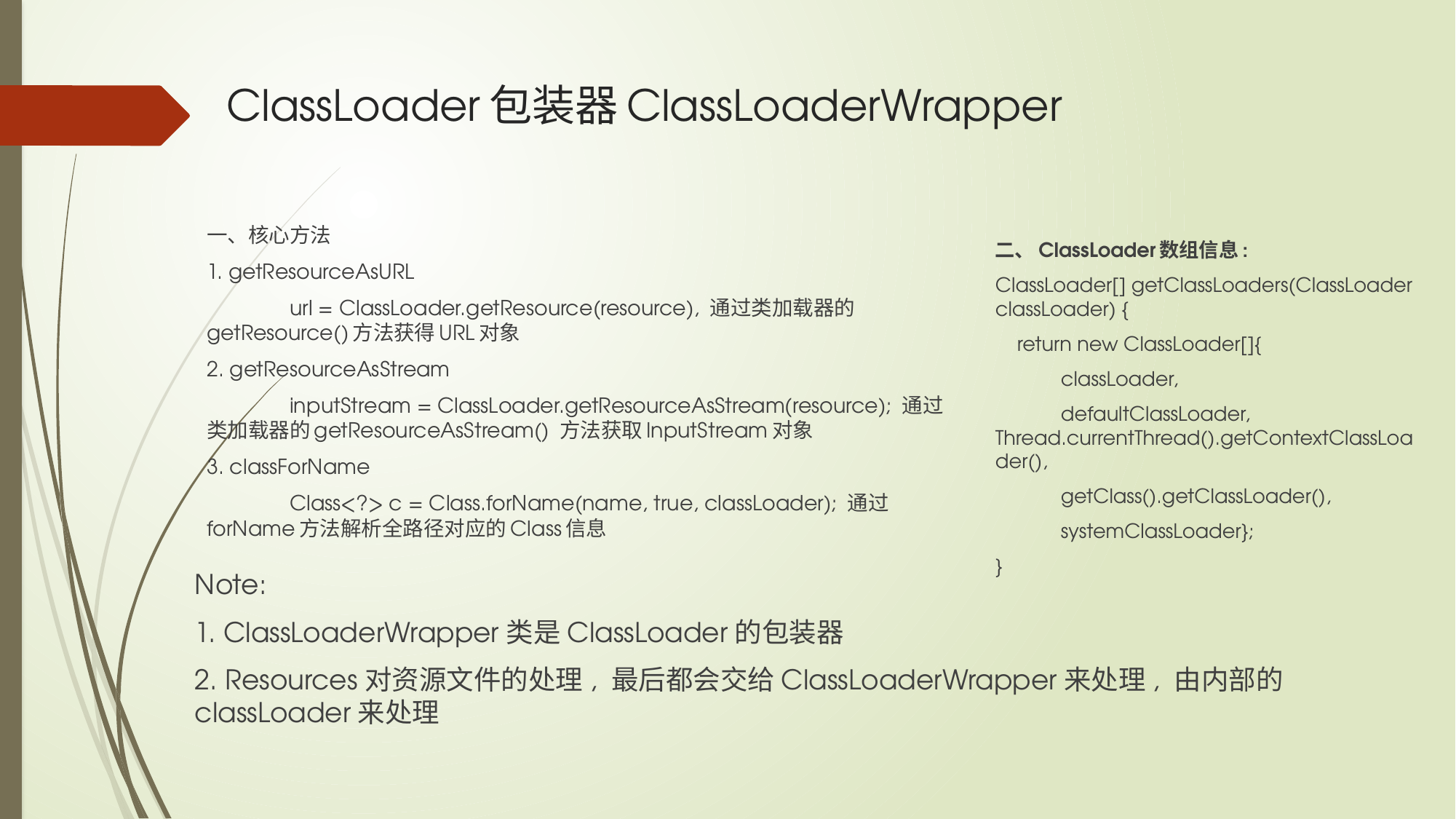

# ClassLoader包装器ClassLoaderWrapper
一、核心方法
1. getResourceAsURL
	url = ClassLoader.getResource(resource), 通过类加载器的getResource()方法获得URL对象
2. getResourceAsStream
	inputStream = ClassLoader.getResourceAsStream(resource); 通过类加载器的getResourceAsStream() 方法获取InputStream对象
3. classForName
	Class<?> c = Class.forName(name, true, classLoader); 通过forName方法解析全路径对应的Class信息
二、ClassLoader数组信息:
ClassLoader[] getClassLoaders(ClassLoader classLoader) {
    return new ClassLoader[]{
            classLoader,
            defaultClassLoader,     Thread.currentThread().getContextClassLoader(),
            getClass().getClassLoader(),
            systemClassLoader};
}
Note:
1. ClassLoaderWrapper类是ClassLoader的包装器
2. Resources对资源文件的处理, 最后都会交给ClassLoaderWrapper来处理, 由内部的classLoader来处理